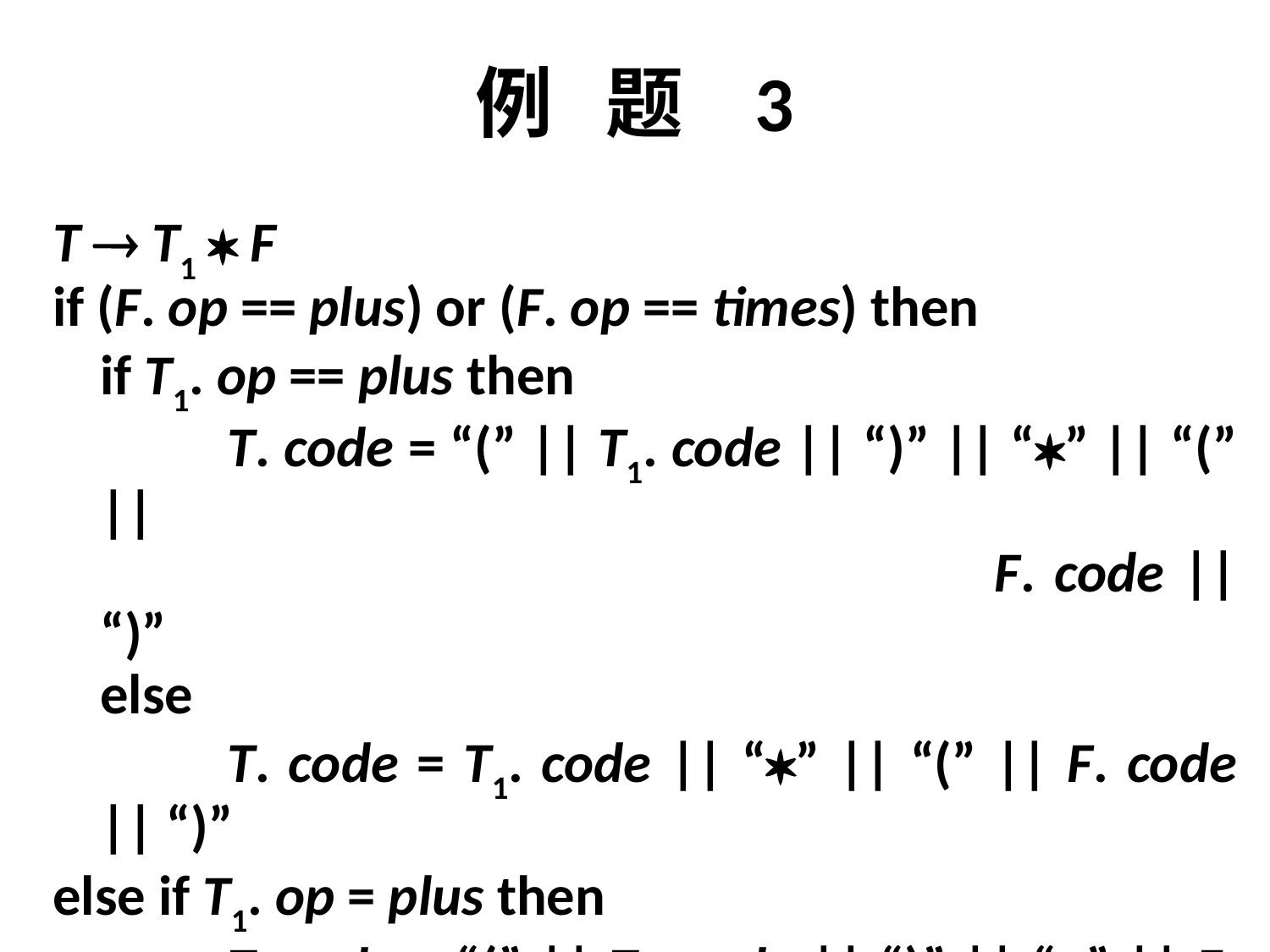

# 例   题   3
T → T1 ∗ F
if (F. op == plus) or (F. op == times) then
	if T1. op == plus then
		T. code = “(” || T1. code || “)” || “∗” || “(” ||
							       F. code || “)”
	else
		T. code = T1. code || “∗” || “(” || F. code || “)”
else if T1. op = plus then
		T. code = “(” || T1. code || “)” || “∗” || F. code
	else
		T. code = T1. code || “∗” || F. code;
T. op = times